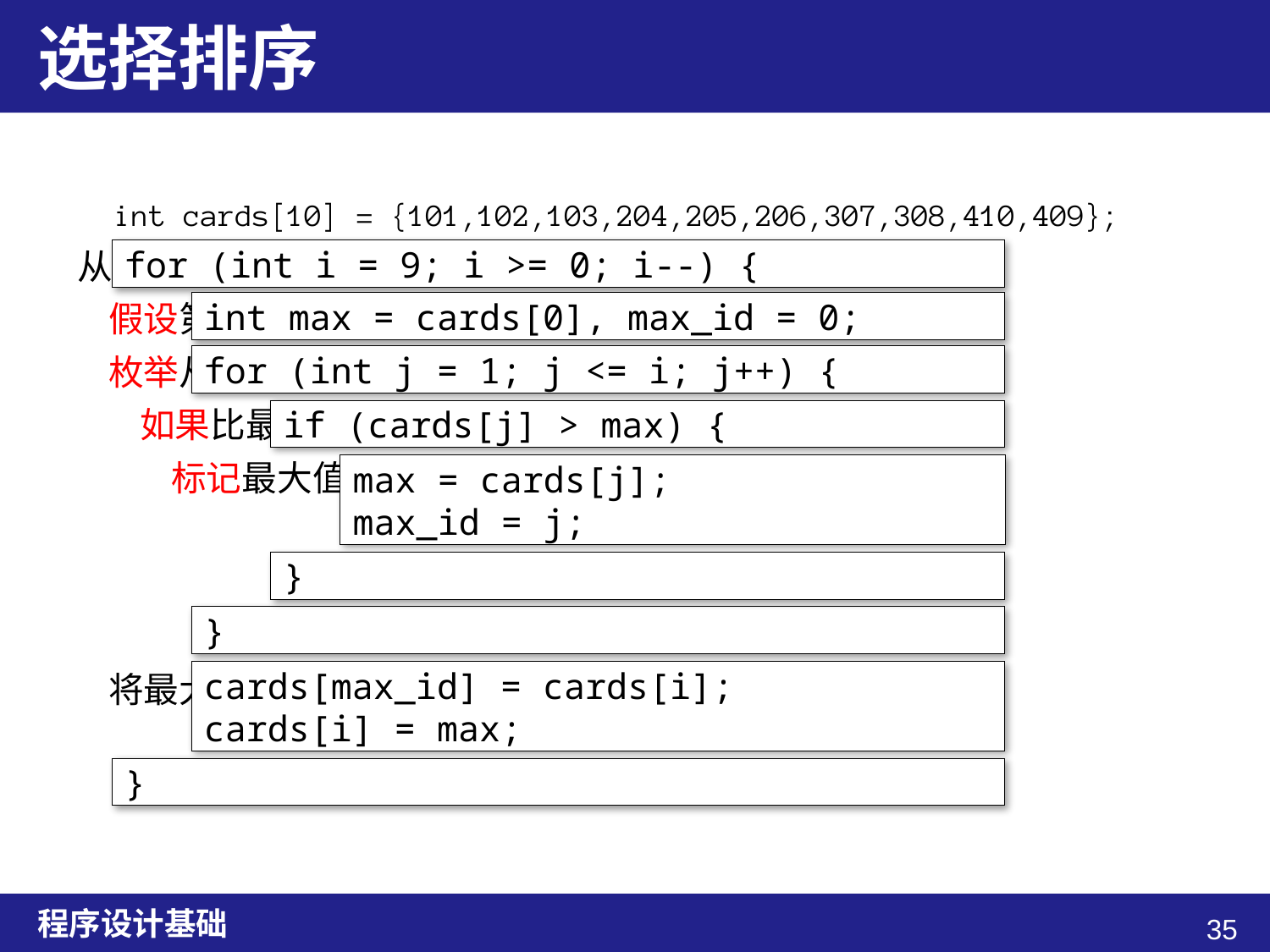

# 选择排序

    int cards[10] = {101,102,103,204,205,206,307,308,410,409};
    从后向前枚举每个位置i
        假设第0个元素最大
        枚举从位置1到位置i的每个元素j
            如果比最大值大
                标记最大值为元素j

        将最大的数交换到位置i处
for (int i = 9; i >= 0; i--) {
int max = cards[0], max_id = 0;
for (int j = 1; j <= i; j++) {
if (cards[j] > max) {
max = cards[j];
max_id = j;
}
}
cards[max_id] = cards[i];
cards[i] = max;
}